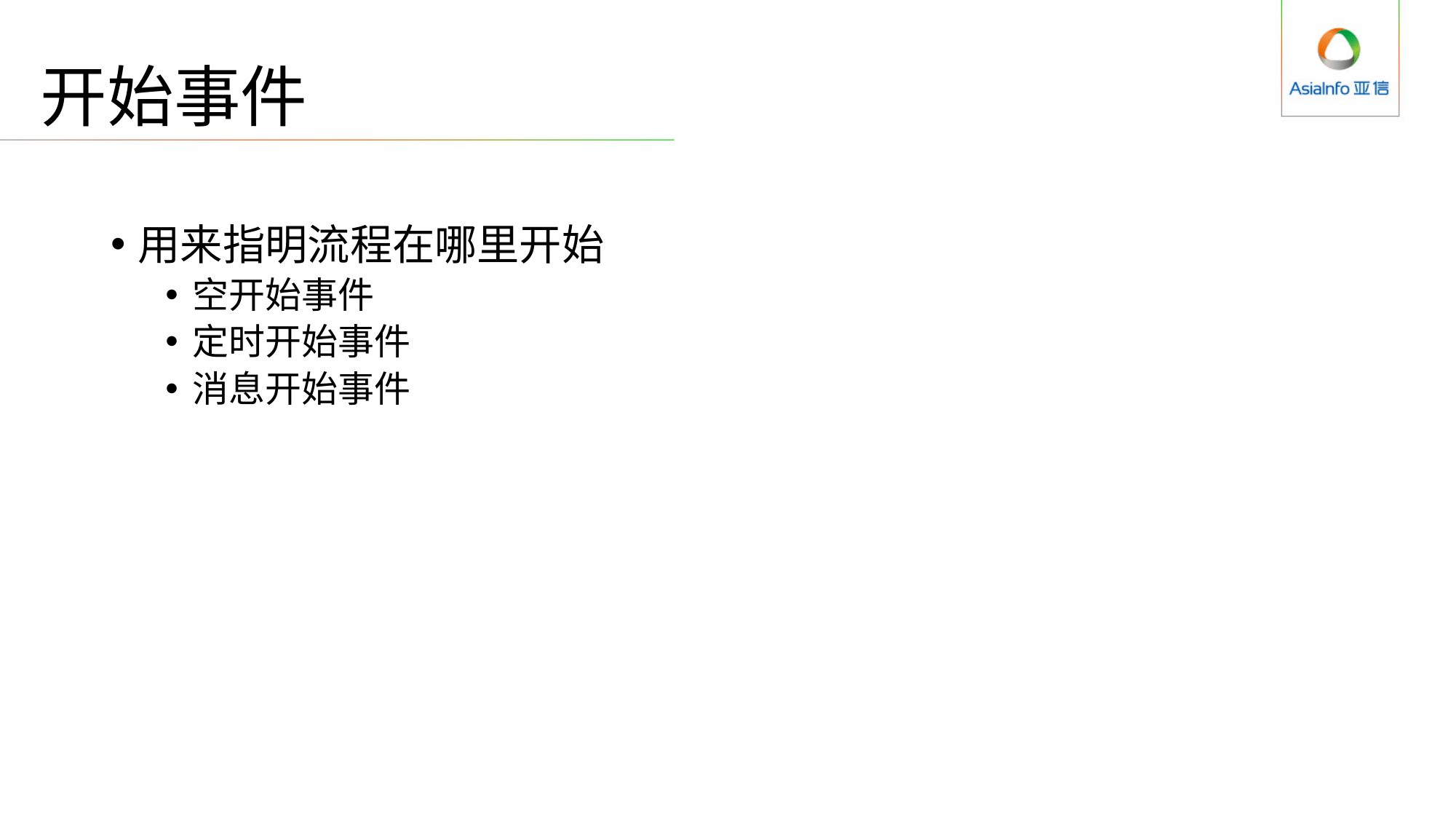

# 开始事件
用来指明流程在哪里开始
空开始事件
定时开始事件
消息开始事件